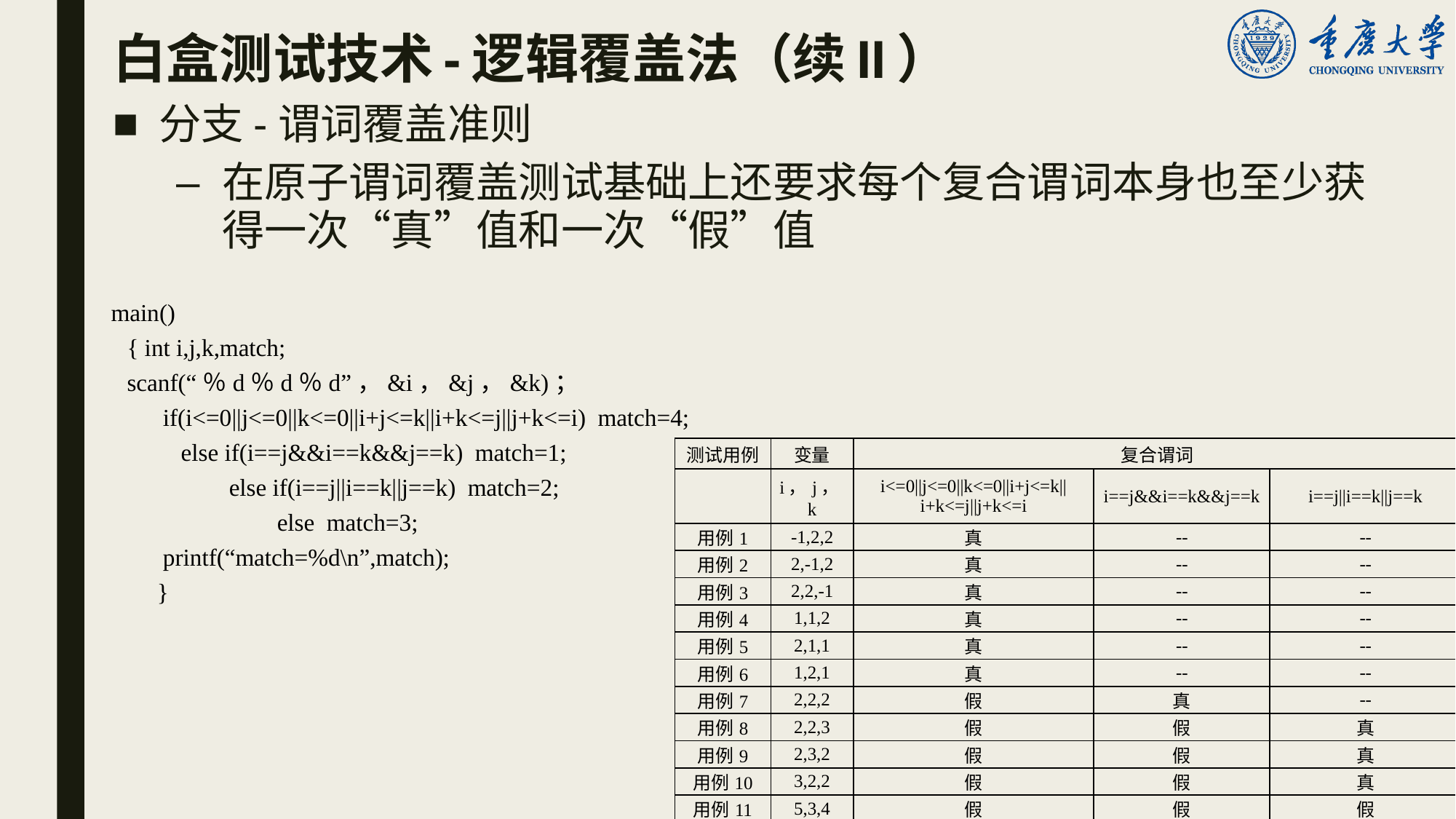

# 白盒测试技术-逻辑覆盖法（续II）
分支-谓词覆盖准则
在原子谓词覆盖测试基础上还要求每个复合谓词本身也至少获得一次“真”值和一次“假”值

main()
{ int i,j,k,match;
scanf(“％d％d％d”，&i，&j，&k)；
      if(i<=0||j<=0||k<=0||i+j<=k||i+k<=j||j+k<=i)  match=4;
         else if(i==j&&i==k&&j==k)  match=1;
                 else if(i==j||i==k||j==k)  match=2;
                         else  match=3;
      printf(“match=%d\n”,match);
     }
| 测试用例 | 变量 | 复合谓词 |  |  |
| --- | --- | --- | --- | --- |
|  | i，j，k | i<=0||j<=0||k<=0||i+j<=k|| i+k<=j||j+k<=i | i==j&&i==k&&j==k | i==j||i==k||j==k |
| 用例1 | -1,2,2 | 真 | -- | -- |
| 用例2 | 2,-1,2 | 真 | -- | -- |
| 用例3 | 2,2,-1 | 真 | -- | -- |
| 用例4 | 1,1,2 | 真 | -- | -- |
| 用例5 | 2,1,1 | 真 | -- | -- |
| 用例6 | 1,2,1 | 真 | -- | -- |
| 用例7 | 2,2,2 | 假 | 真 | -- |
| 用例8 | 2,2,3 | 假 | 假 | 真 |
| 用例9 | 2,3,2 | 假 | 假 | 真 |
| 用例10 | 3,2,2 | 假 | 假 | 真 |
| 用例11 | 5,3,4 | 假 | 假 | 假 |